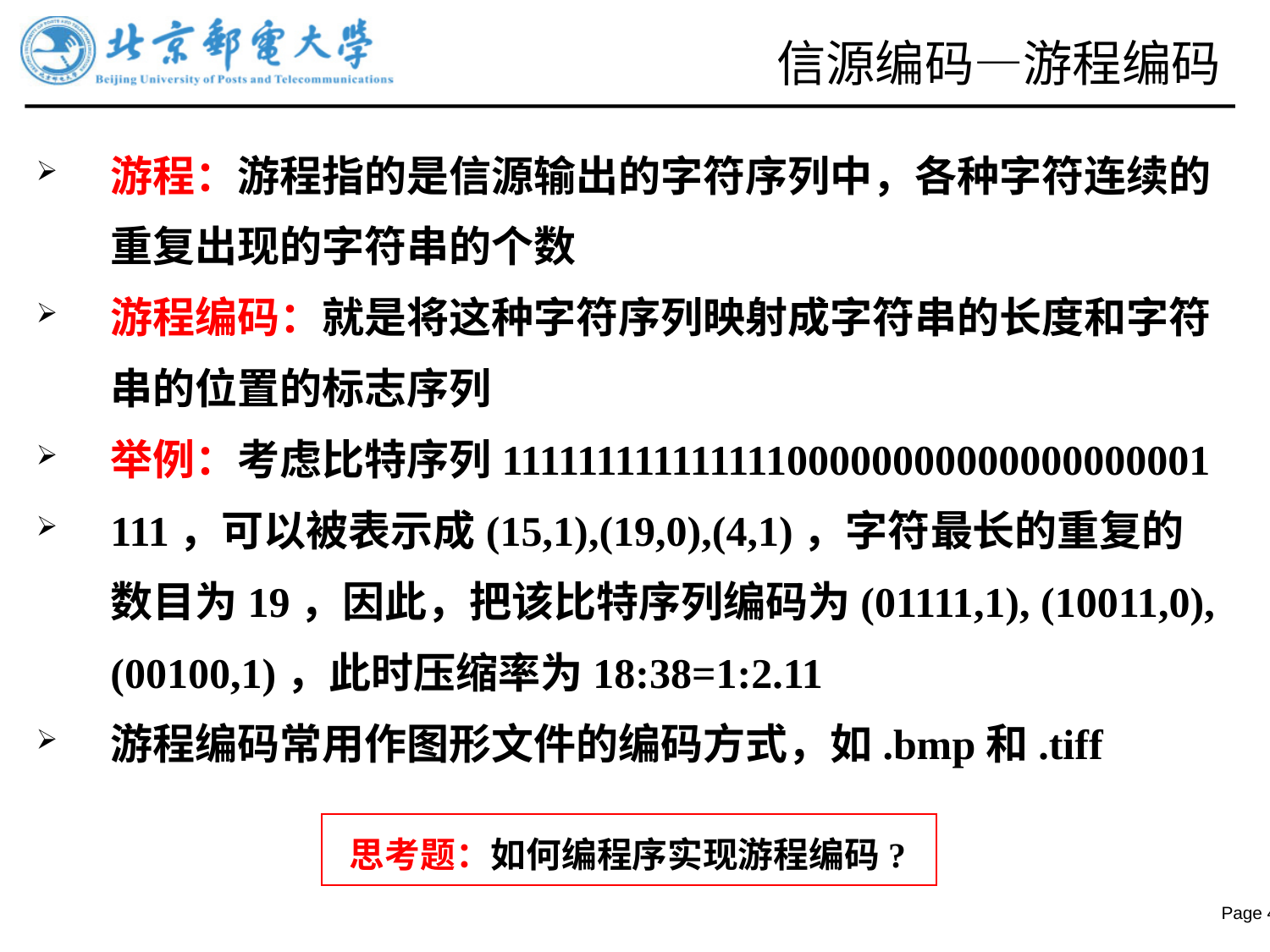

# 信源编码—游程编码
游程：游程指的是信源输出的字符序列中，各种字符连续的重复出现的字符串的个数
游程编码：就是将这种字符序列映射成字符串的长度和字符串的位置的标志序列
举例：考虑比特序列11111111111111100000000000000000001
111，可以被表示成(15,1),(19,0),(4,1)，字符最长的重复的数目为19，因此，把该比特序列编码为(01111,1), (10011,0), (00100,1)，此时压缩率为18:38=1:2.11
游程编码常用作图形文件的编码方式，如.bmp和.tiff

思考题：如何编程序实现游程编码?